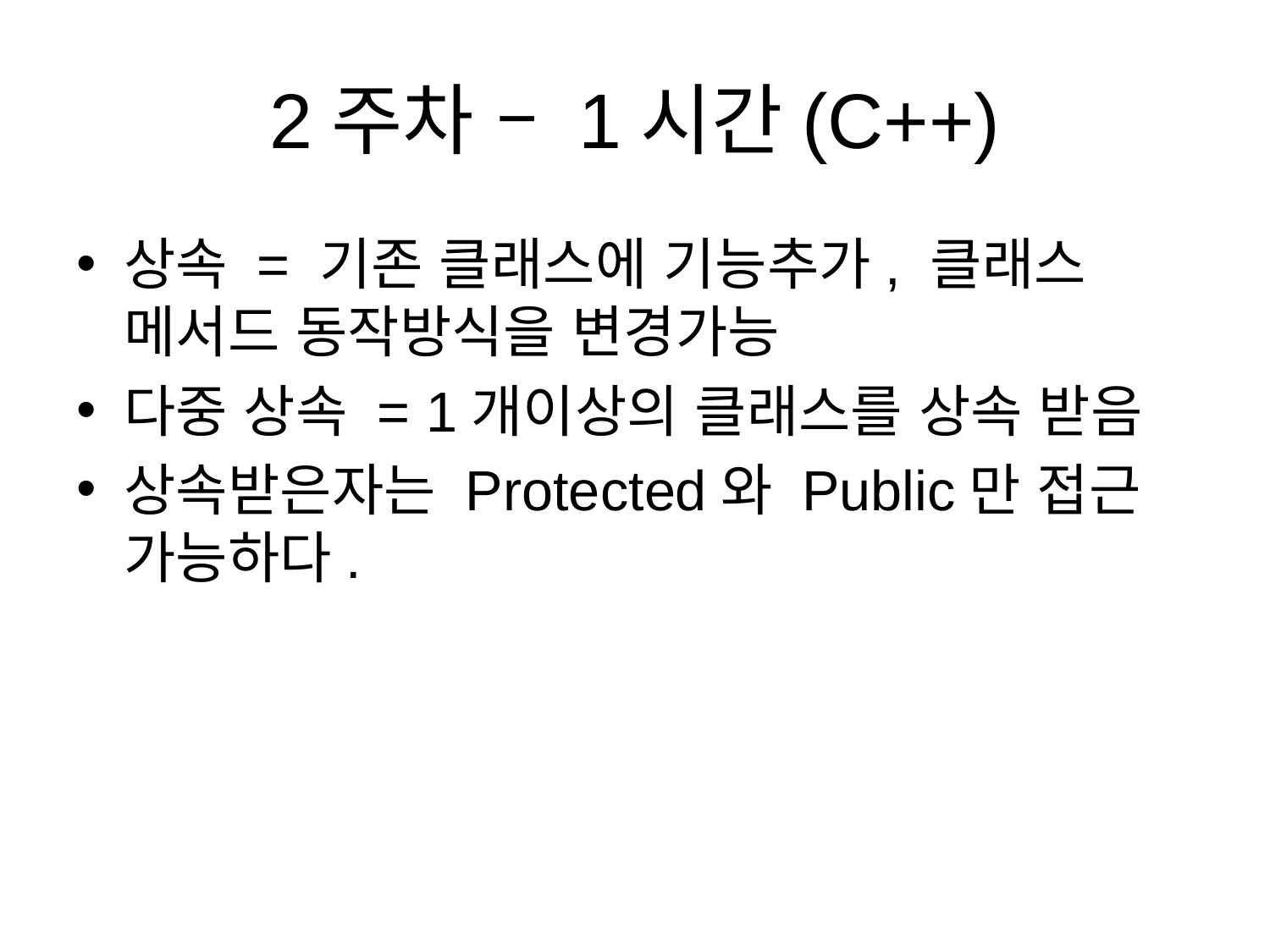

# 2주차 – 1시간(C++)
상속 = 기존 클래스에 기능추가, 클래스 메서드 동작방식을 변경가능
다중 상속 = 1개이상의 클래스를 상속 받음
상속받은자는 Protected와 Public만 접근 가능하다.